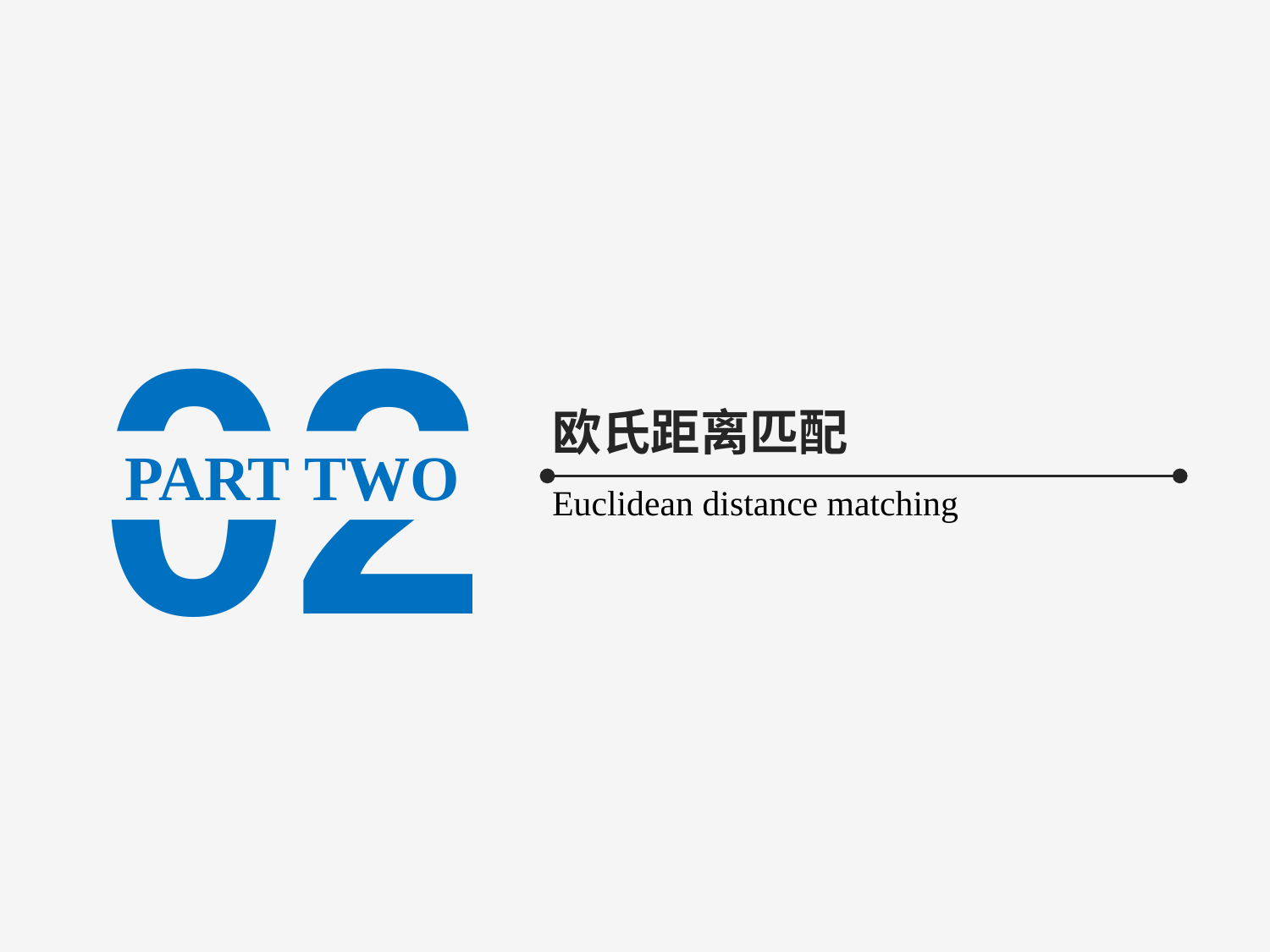

02
欧氏距离匹配
PART TWO

Euclidean distance matching